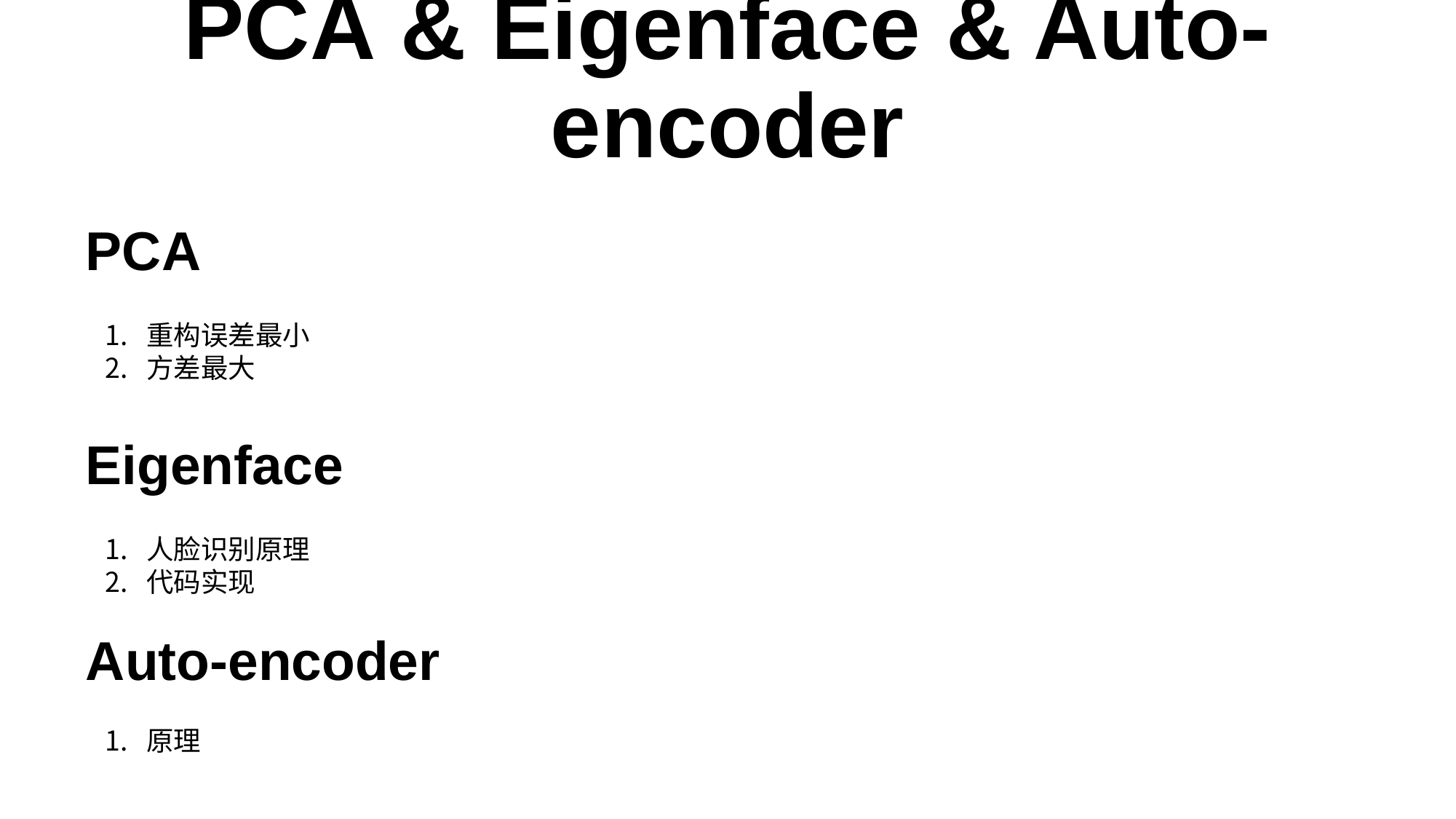

# PCA & Eigenface & Auto-encoder
PCA
重构误差最小
方差最大
Eigenface
人脸识别原理
代码实现
Auto-encoder
原理